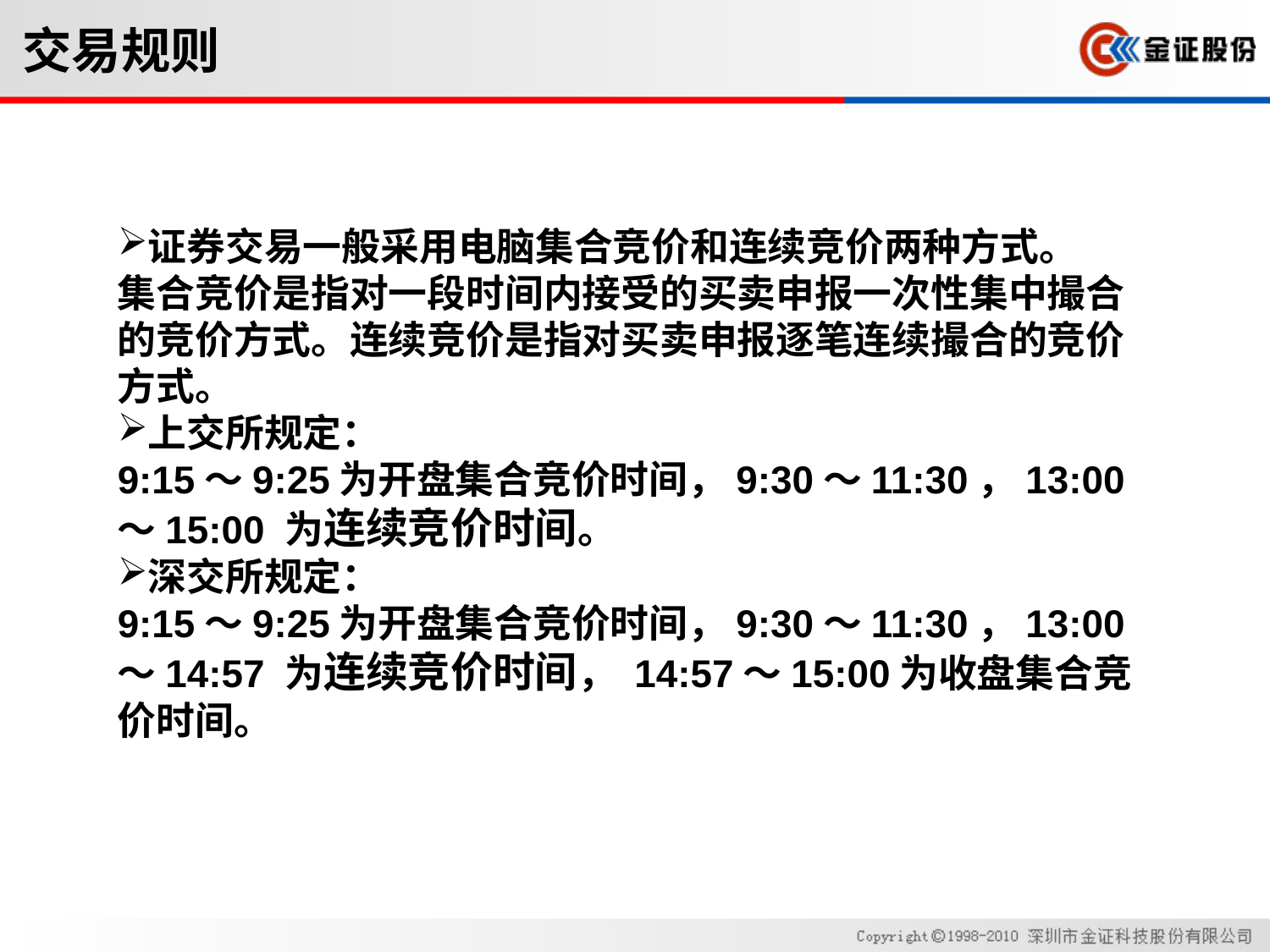

# 交易规则
证券交易一般采用电脑集合竞价和连续竞价两种方式。
集合竞价是指对一段时间内接受的买卖申报一次性集中撮合的竞价方式。连续竞价是指对买卖申报逐笔连续撮合的竞价方式。
上交所规定：
9:15～9:25为开盘集合竞价时间，9:30～11:30，13:00～15:00 为连续竞价时间。
深交所规定：
9:15～9:25为开盘集合竞价时间，9:30～11:30，13:00～14:57 为连续竞价时间， 14:57～15:00为收盘集合竞价时间。